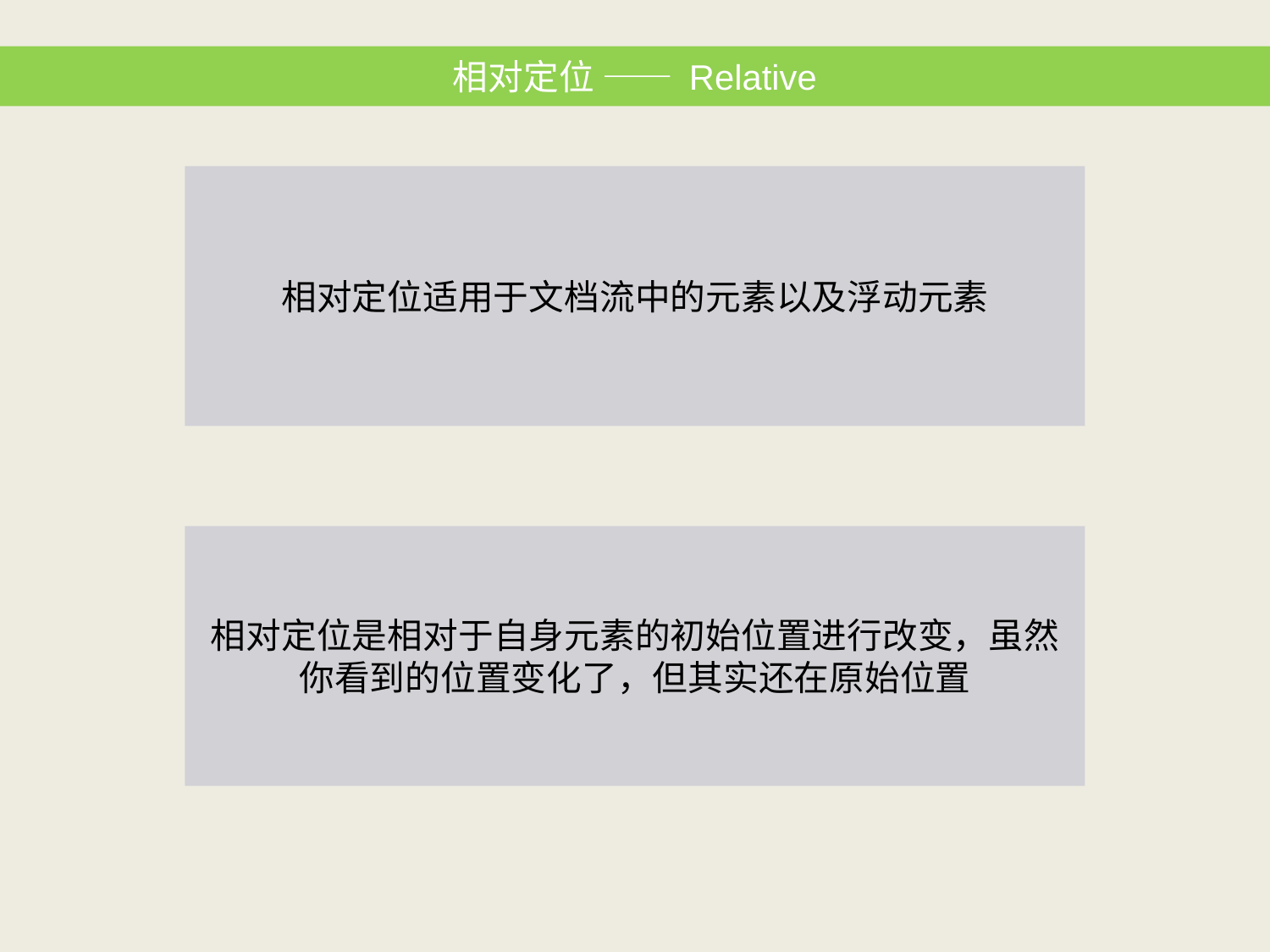

相对定位 —— Relative
相对定位适用于文档流中的元素以及浮动元素
相对定位是相对于自身元素的初始位置进行改变，虽然你看到的位置变化了，但其实还在原始位置